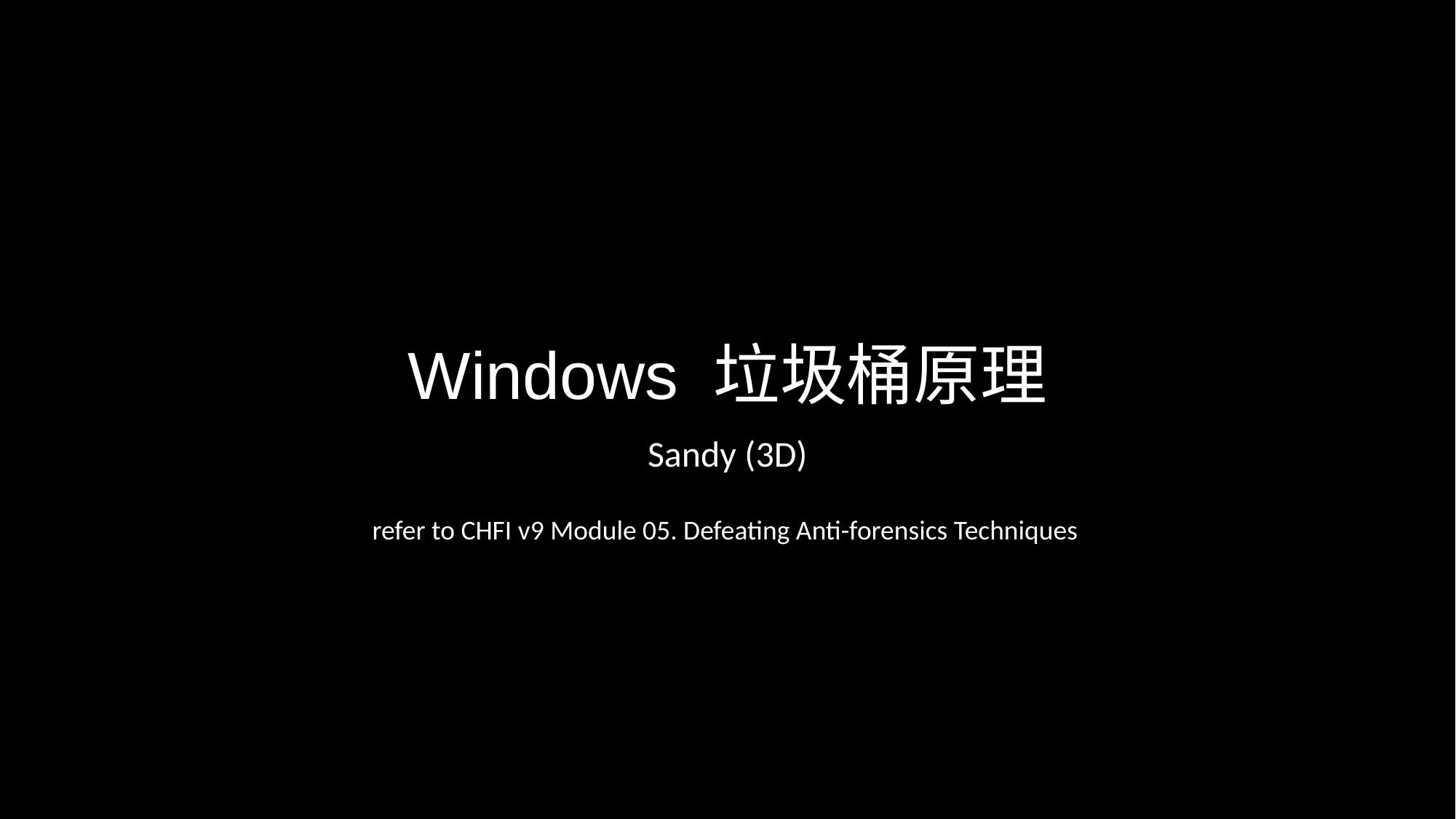

# Windows 垃圾桶原理
Sandy (3D)
refer to CHFI v9 Module 05. Defeating Anti-forensics Techniques